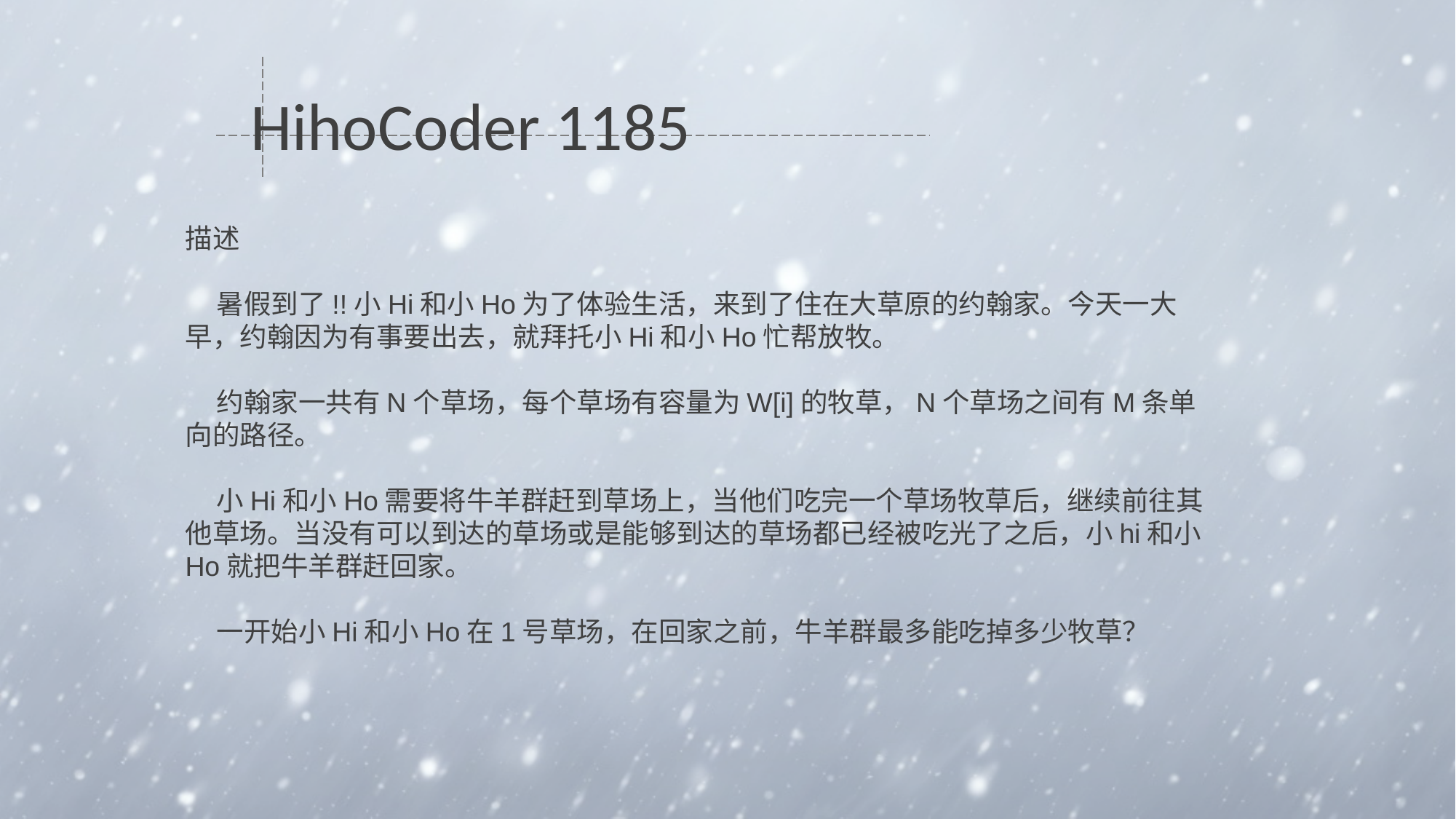

HihoCoder 1185
描述

    暑假到了!!小Hi和小Ho为了体验生活，来到了住在大草原的约翰家。今天一大早，约翰因为有事要出去，就拜托小Hi和小Ho忙帮放牧。

    约翰家一共有N个草场，每个草场有容量为W[i]的牧草，N个草场之间有M条单向的路径。

    小Hi和小Ho需要将牛羊群赶到草场上，当他们吃完一个草场牧草后，继续前往其他草场。当没有可以到达的草场或是能够到达的草场都已经被吃光了之后，小hi和小Ho就把牛羊群赶回家。

    一开始小Hi和小Ho在1号草场，在回家之前，牛羊群最多能吃掉多少牧草？